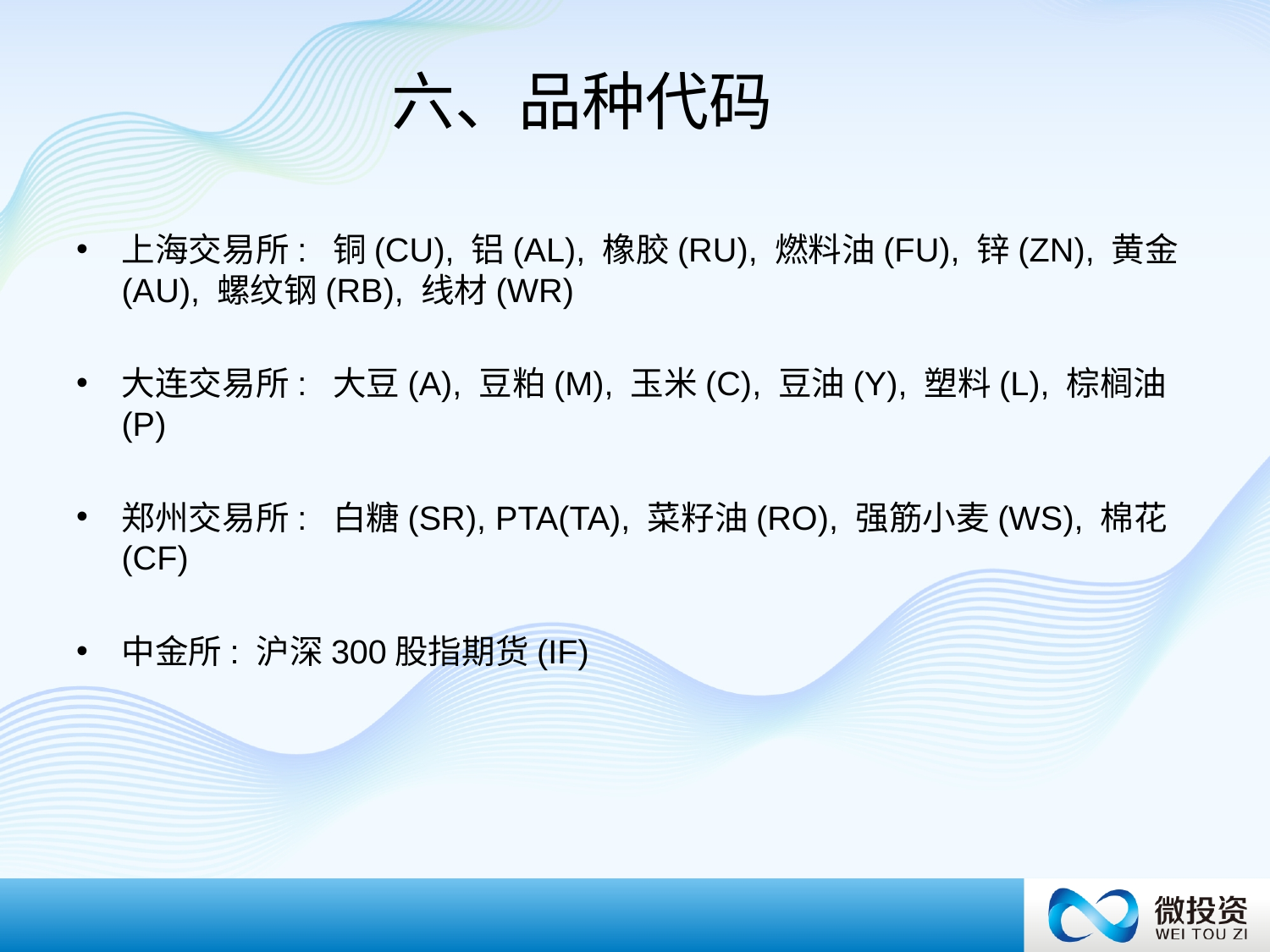

# 六、品种代码
上海交易所:  铜(CU), 铝(AL), 橡胶(RU), 燃料油(FU), 锌(ZN), 黄金(AU), 螺纹钢(RB), 线材(WR)

大连交易所:  大豆(A), 豆粕(M), 玉米(C), 豆油(Y), 塑料(L), 棕榈油(P)

郑州交易所:  白糖(SR), PTA(TA), 菜籽油(RO), 强筋小麦(WS), 棉花(CF)

中金所: 沪深300股指期货(IF)